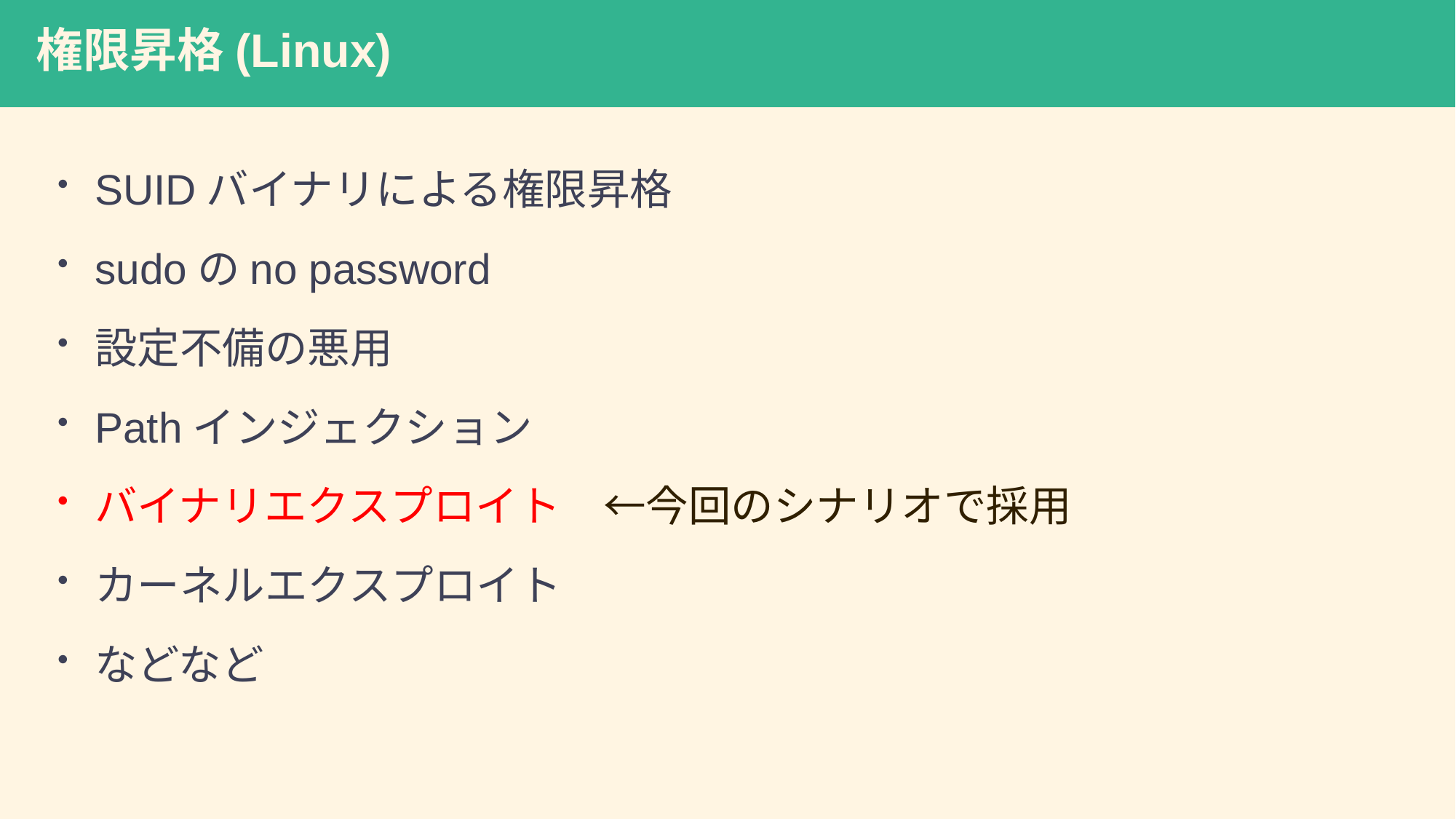

# 権限昇格(Linux)
SUIDバイナリによる権限昇格
sudoのno password
設定不備の悪用
Pathインジェクション
バイナリエクスプロイト　←今回のシナリオで採用
カーネルエクスプロイト
などなど